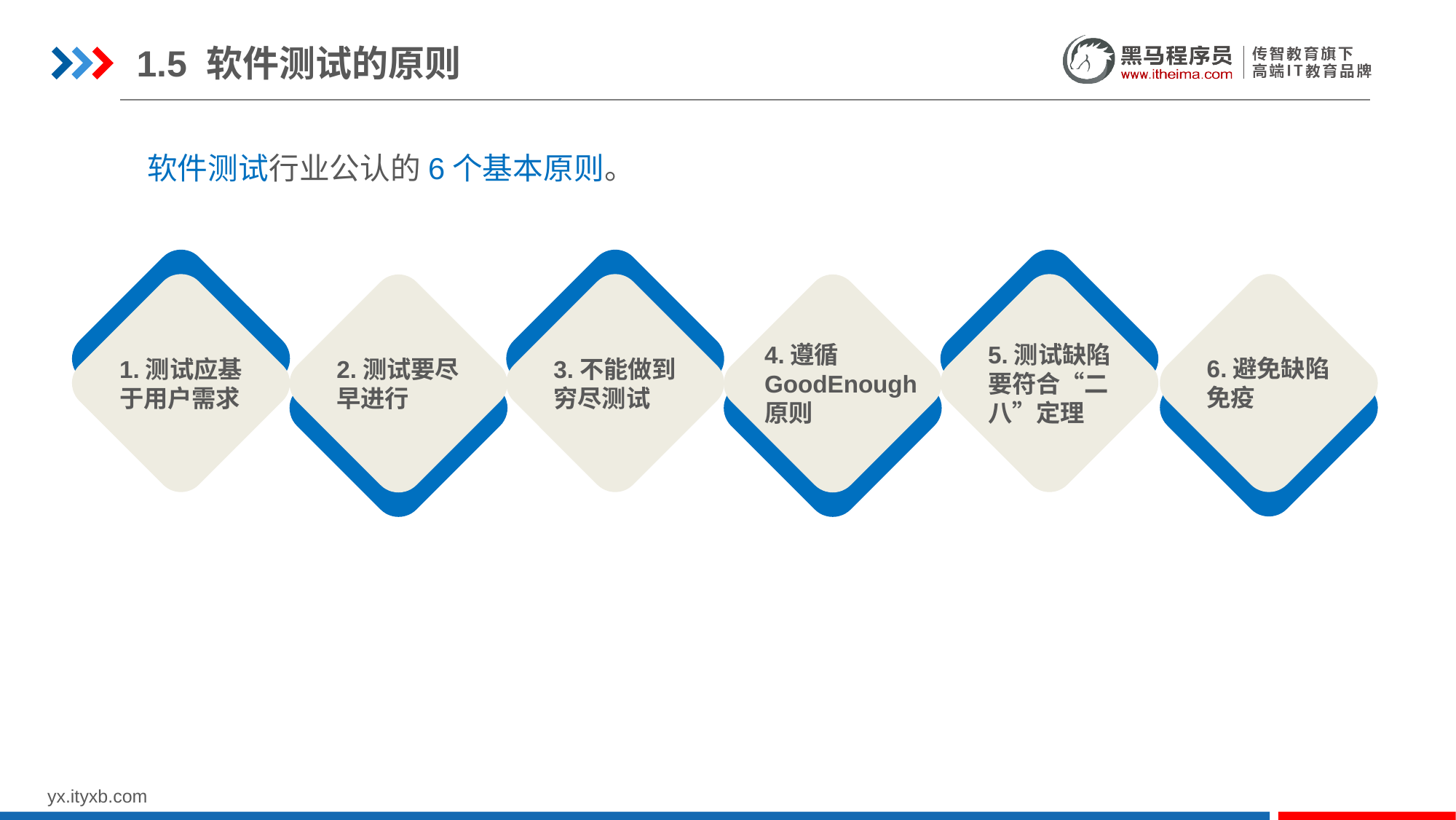

1.5 软件测试的原则
软件测试行业公认的6个基本原则。

6.避免缺陷免疫
1.测试应基于用户需求
2.测试要尽早进行
3.不能做到穷尽测试
5.测试缺陷要符合“二八”定理
4.遵循GoodEnough原则